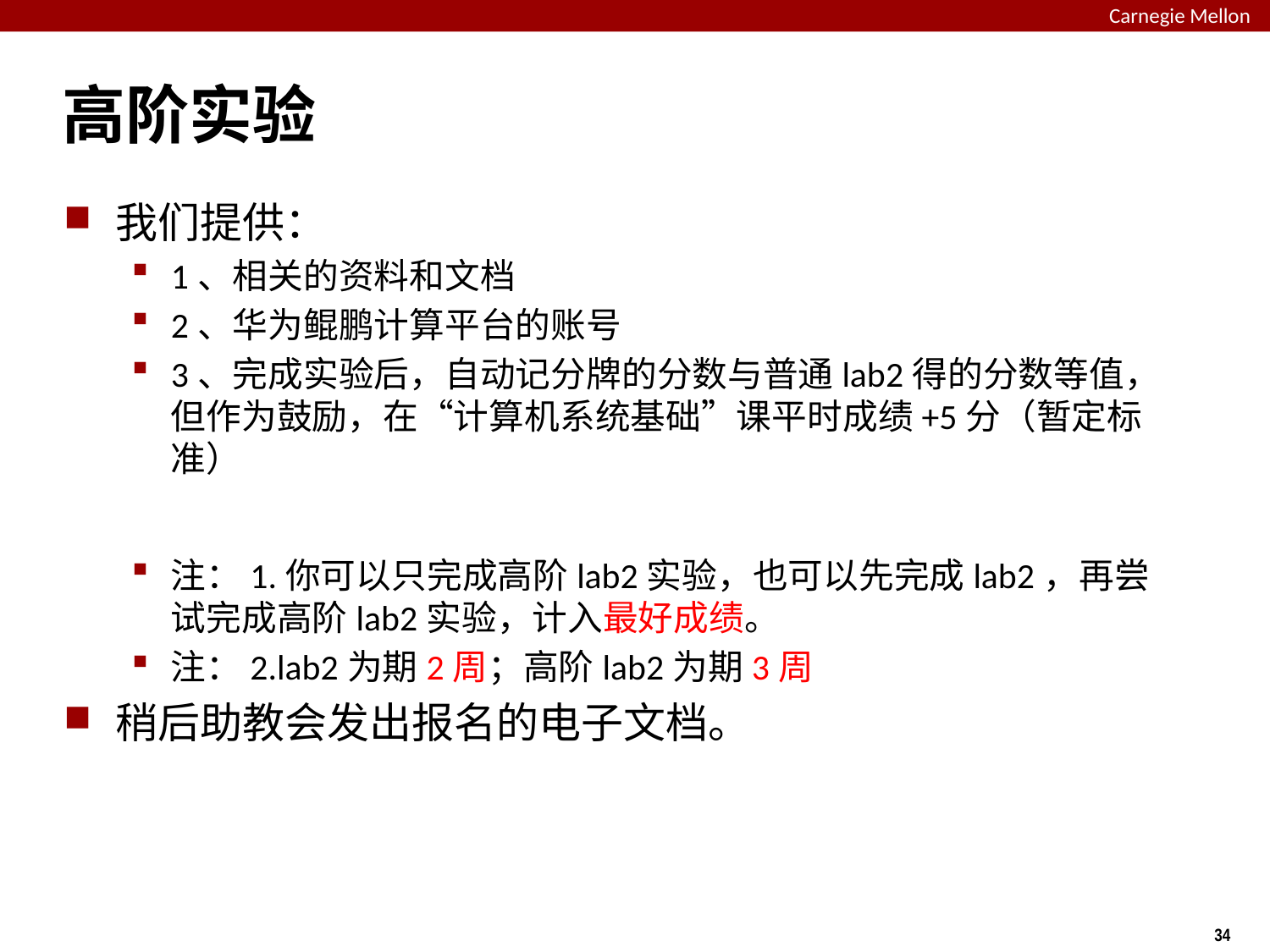

# 高阶实验
我们提供：
1、相关的资料和文档
2、华为鲲鹏计算平台的账号
3、完成实验后，自动记分牌的分数与普通lab2得的分数等值，但作为鼓励，在“计算机系统基础”课平时成绩+5分（暂定标准）

注：1.你可以只完成高阶lab2实验，也可以先完成lab2，再尝试完成高阶lab2实验，计入最好成绩。
注：2.lab2为期2周；高阶lab2为期3周
稍后助教会发出报名的电子文档。